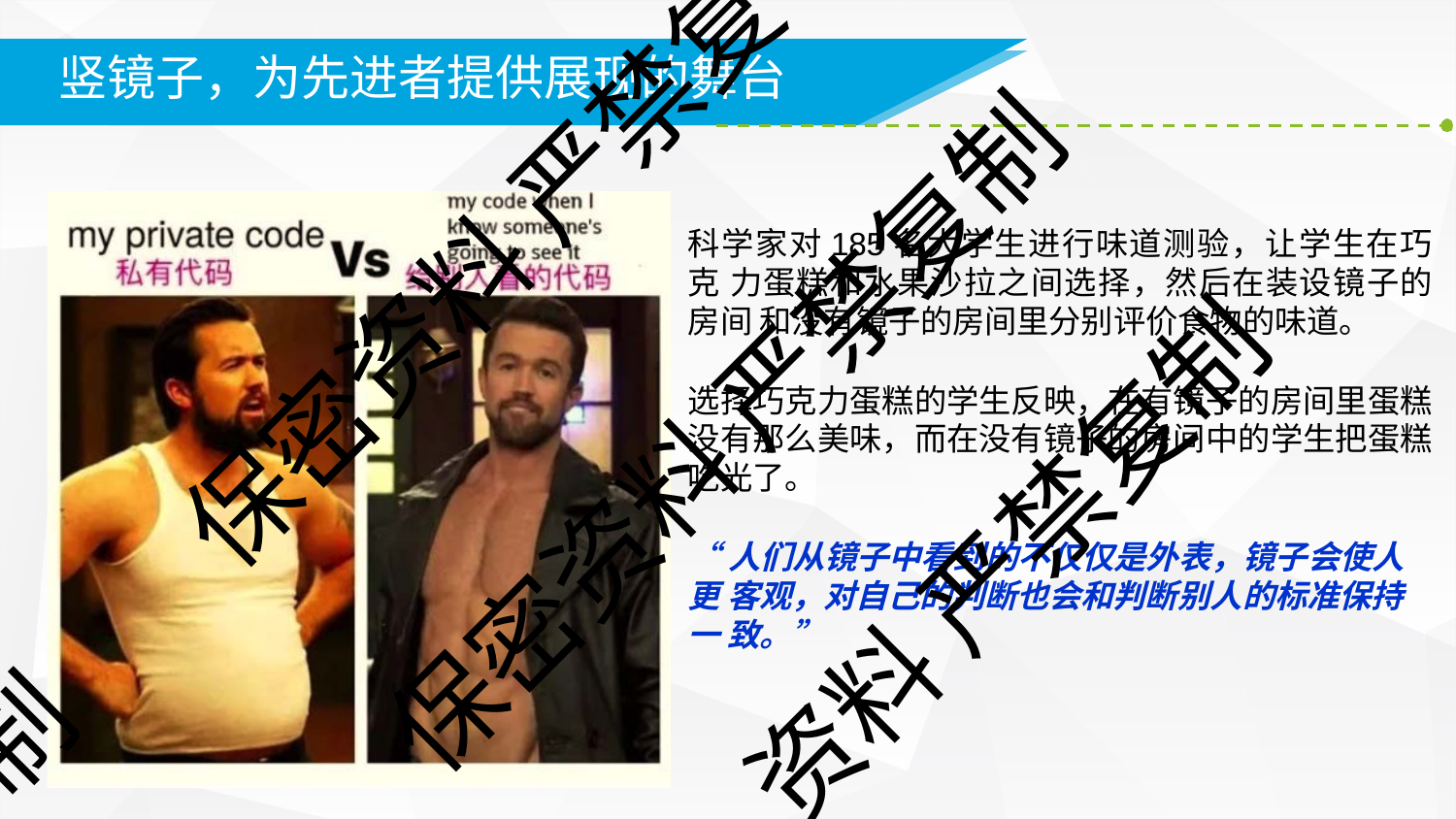

# 竖镜子，为先进者提供展现的舞台

保密资料 严禁复
科学家对185名大学生进行味道测验，让学生在巧克 力蛋糕和水果沙拉之间选择，然后在装设镜子的房间 和没有镜子的房间里分别评价食物的味道。

选择巧克力蛋糕的学生反映，在有镜子的房间里蛋糕 没有那么美味，而在没有镜子的房间中的学生把蛋糕 吃光了。

“人们从镜子中看到的不仅仅是外表，镜子会使人更 客观，对自己的判断也会和判断别人的标准保持一 致。”
保密资料 严禁复制
资料 严禁复制
制